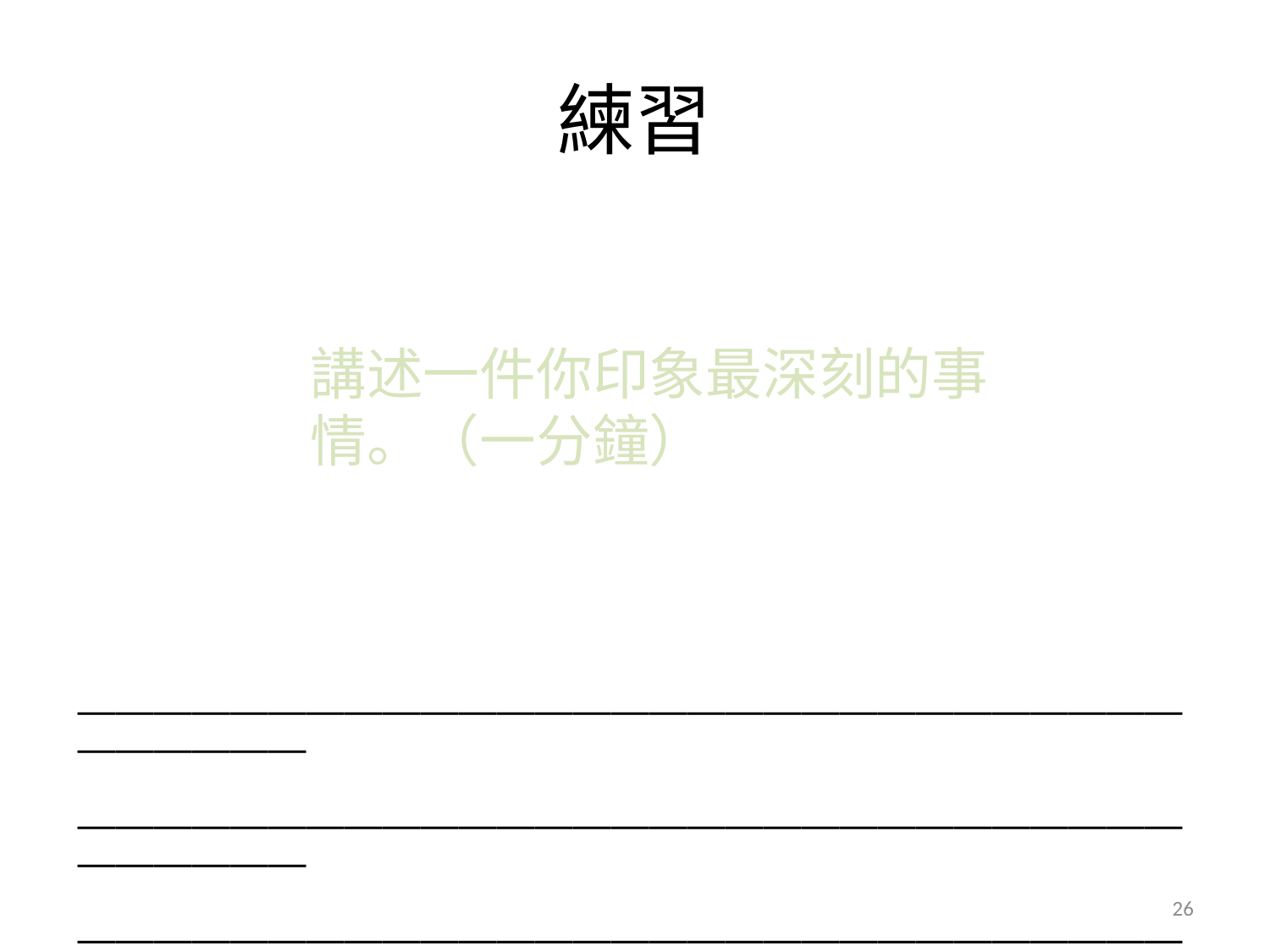

# 練習
講述一件你印象最深刻的事情。（一分鐘）

______________________________________________________________________

______________________________________________________________________

______________________________________________________________________
26